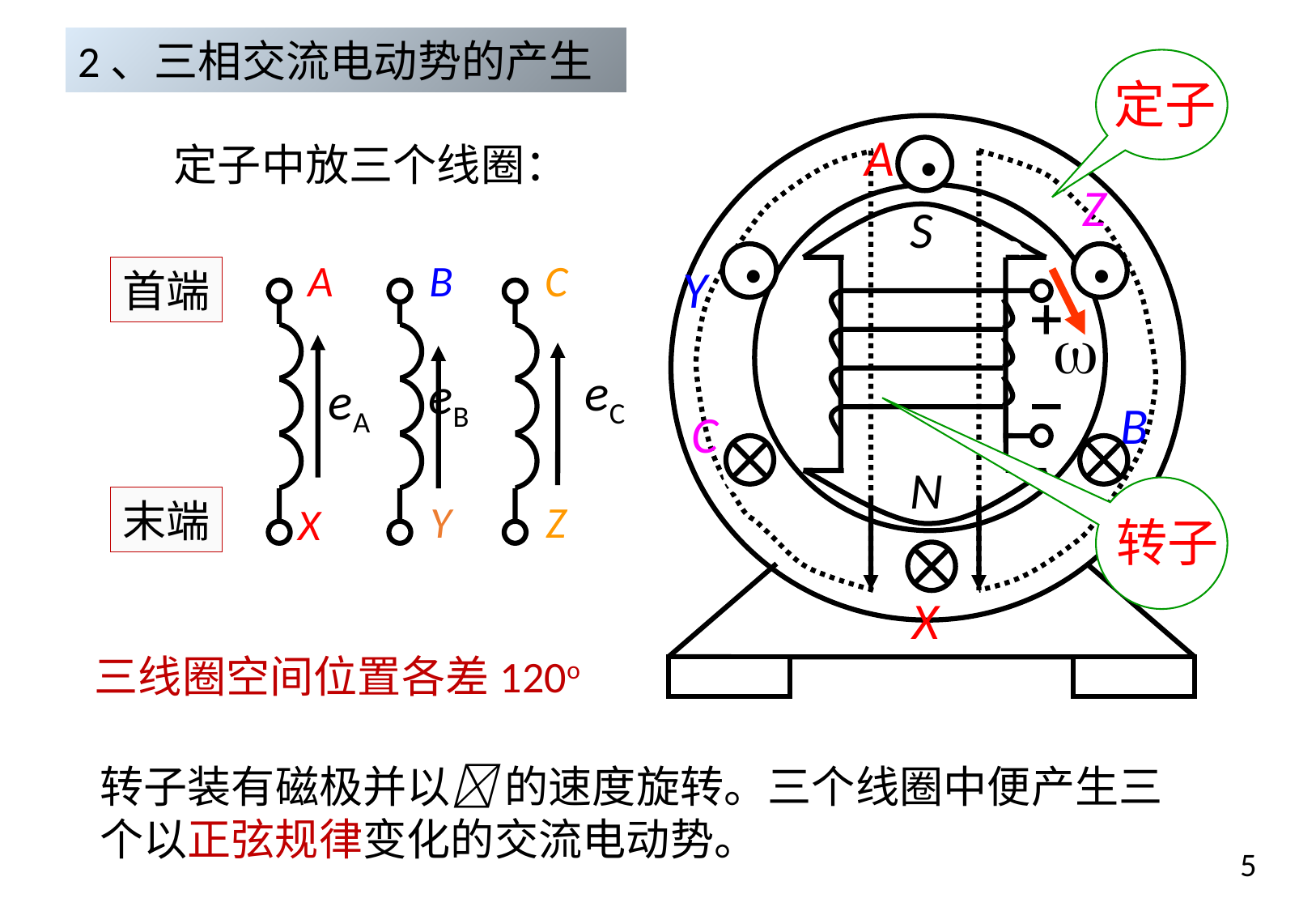

2、三相交流电动势的产生

定子

A

•

Z

S

•
•
Y

B
C

N

X

定子中放三个线圈：
B

Y
C

Z
A

X
首端

ω

eA

eC

eB

转子
末端
三线圈空间位置各差120o
转子装有磁极并以ω 的速度旋转。三个线圈中便产生三个以正弦规律变化的交流电动势。